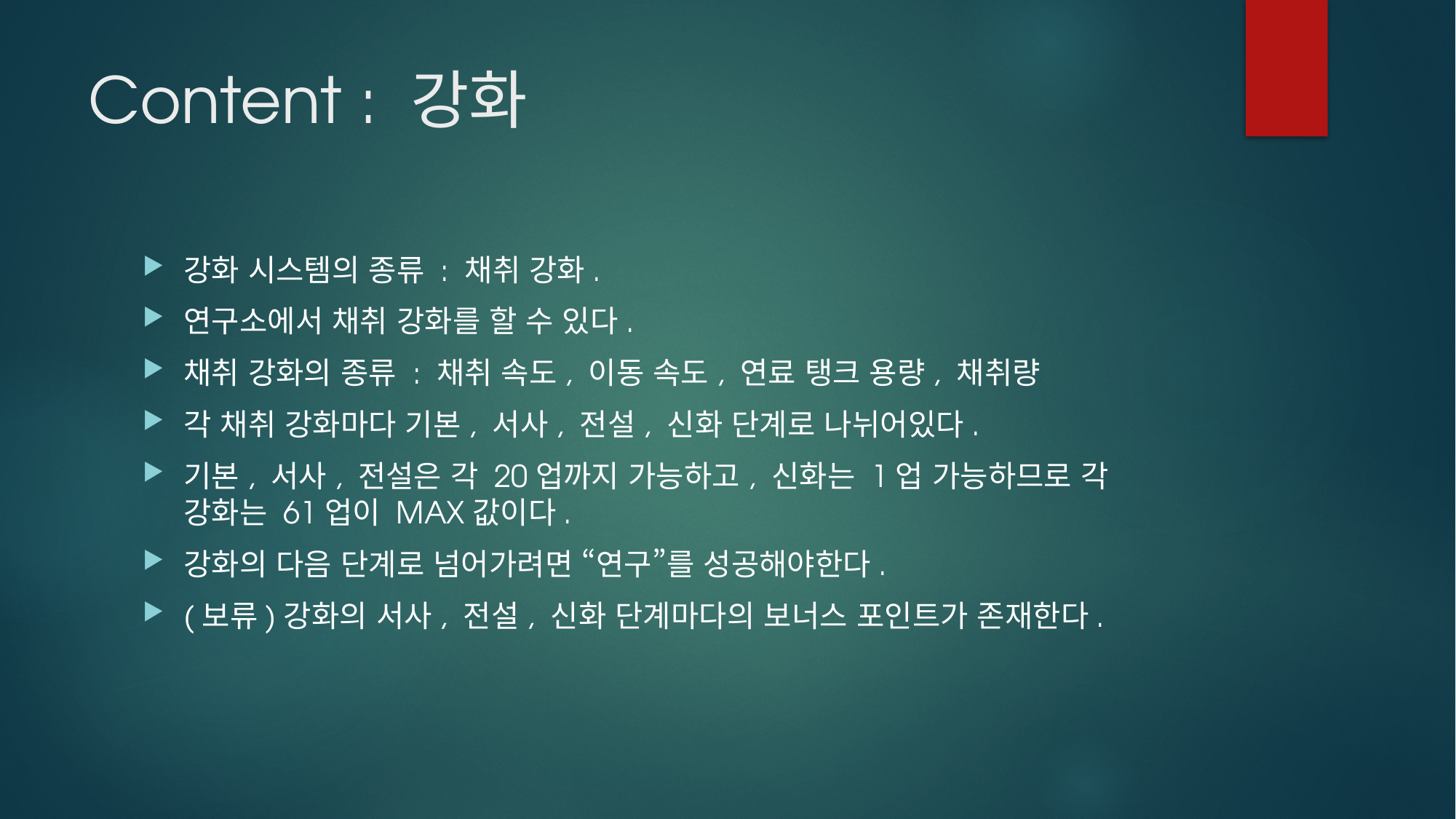

# Content : 강화
강화 시스템의 종류 : 채취 강화.
연구소에서 채취 강화를 할 수 있다.
채취 강화의 종류 : 채취 속도, 이동 속도, 연료 탱크 용량, 채취량
각 채취 강화마다 기본, 서사, 전설, 신화 단계로 나뉘어있다.
기본, 서사, 전설은 각 20업까지 가능하고, 신화는 1업 가능하므로 각 강화는 61업이 MAX값이다.
강화의 다음 단계로 넘어가려면 “연구”를 성공해야한다.
(보류)강화의 서사, 전설, 신화 단계마다의 보너스 포인트가 존재한다.